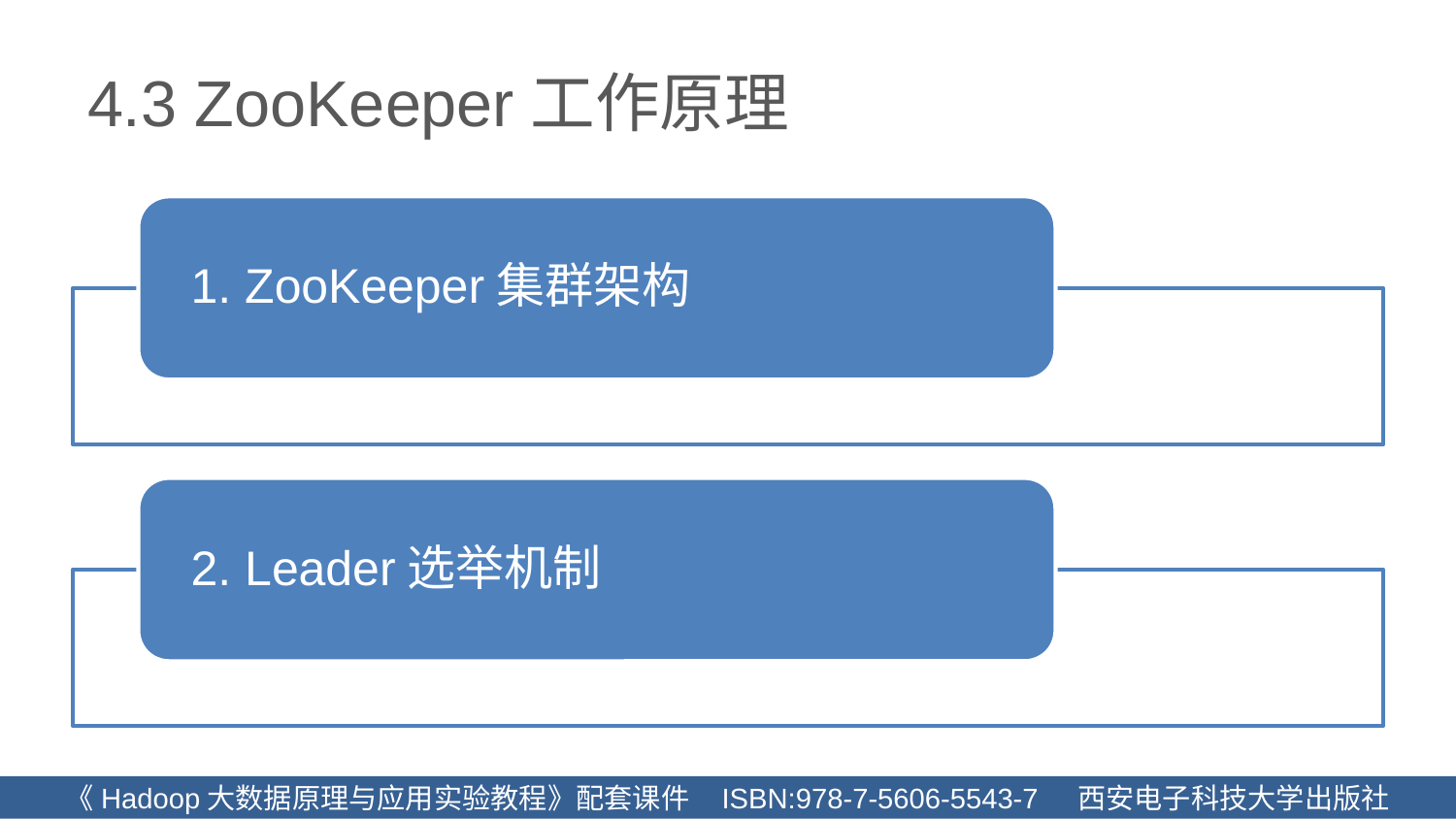

# 4.3 ZooKeeper工作原理
1. ZooKeeper集群架构
2. Leader选举机制